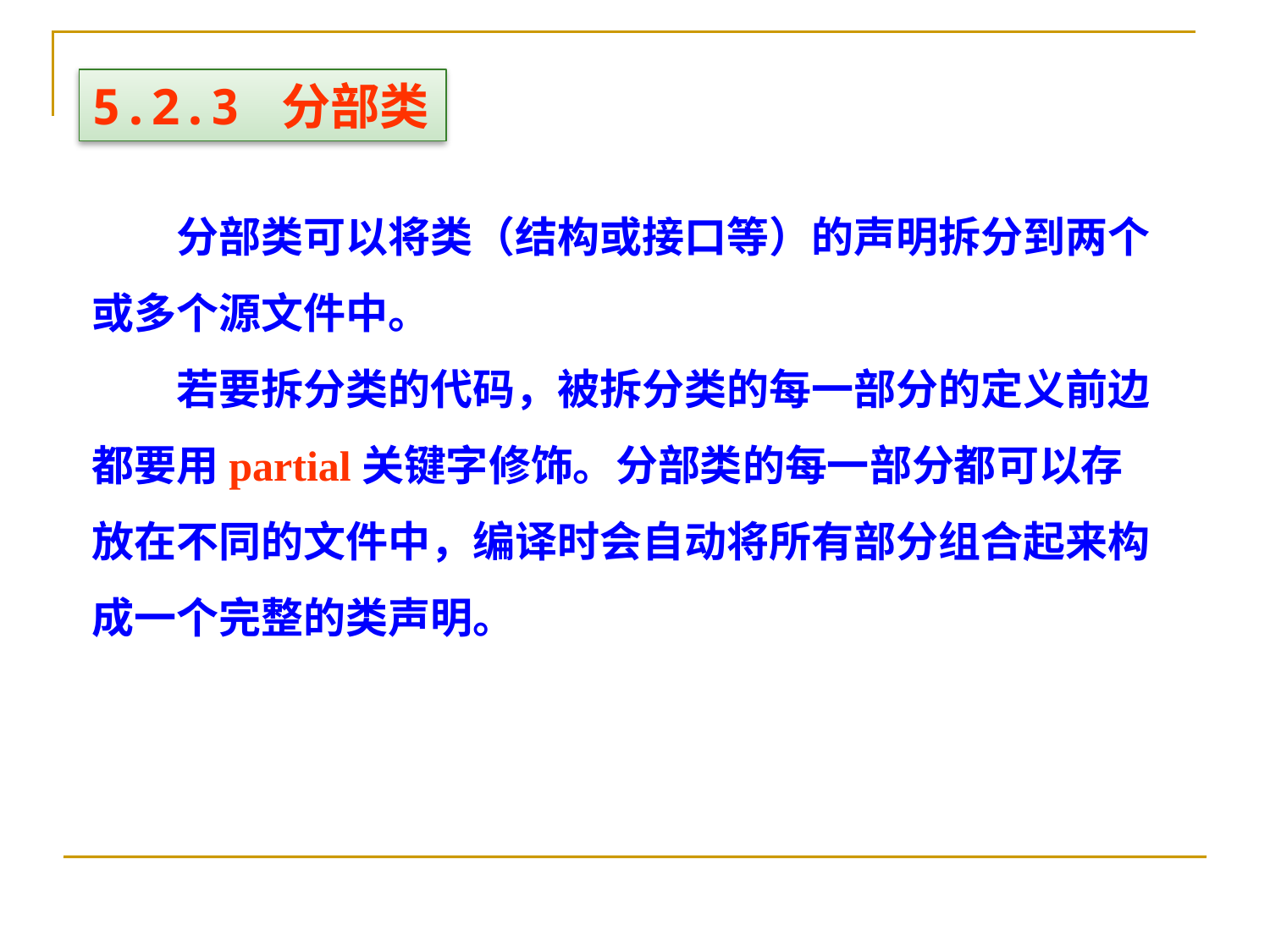

5.2.3 分部类
　　分部类可以将类（结构或接口等）的声明拆分到两个或多个源文件中。
　　若要拆分类的代码，被拆分类的每一部分的定义前边都要用partial关键字修饰。分部类的每一部分都可以存放在不同的文件中，编译时会自动将所有部分组合起来构成一个完整的类声明。